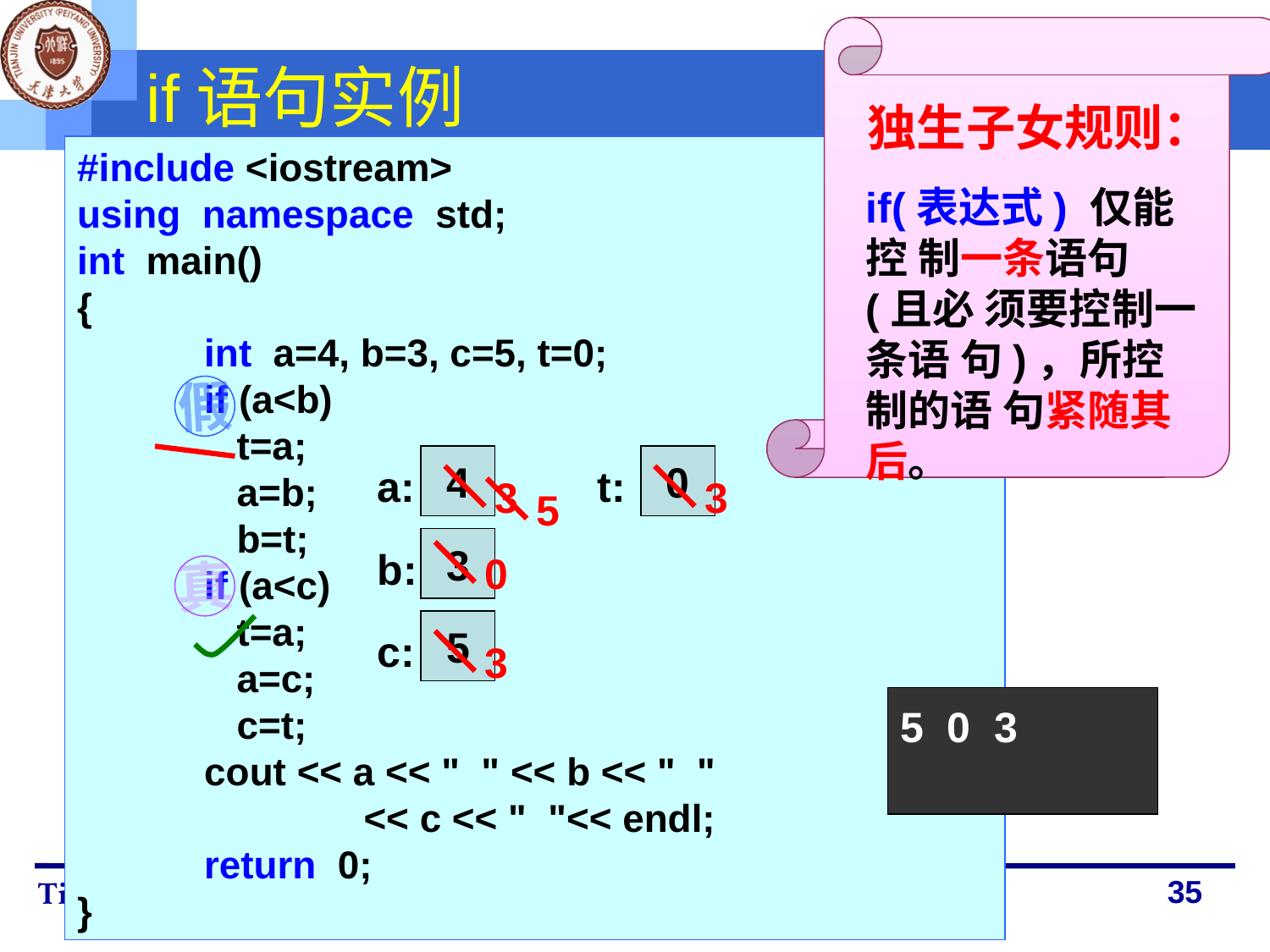

独生子女规则：
if(表达式) 仅能控 制一条语句(且必 须要控制一条语 句)，所控制的语 句紧随其后。
# if语句实例
#include <iostream>
using  namespace  std;
int  main()
{
	int  a=4, b=3, c=5, t=0;
	if (a<b)
	   t=a;
	   a=b;
	   b=t;
	if (a<c)
	   t=a;
	   a=c;
	   c=t;
	cout << a << "  " << b << "  "
		   << c << "  "<< endl;
	return  0;
}

假
 4
a:
 0
t:

3

3

5

 3
b:
0

真
 5
c:

3

5  0  3